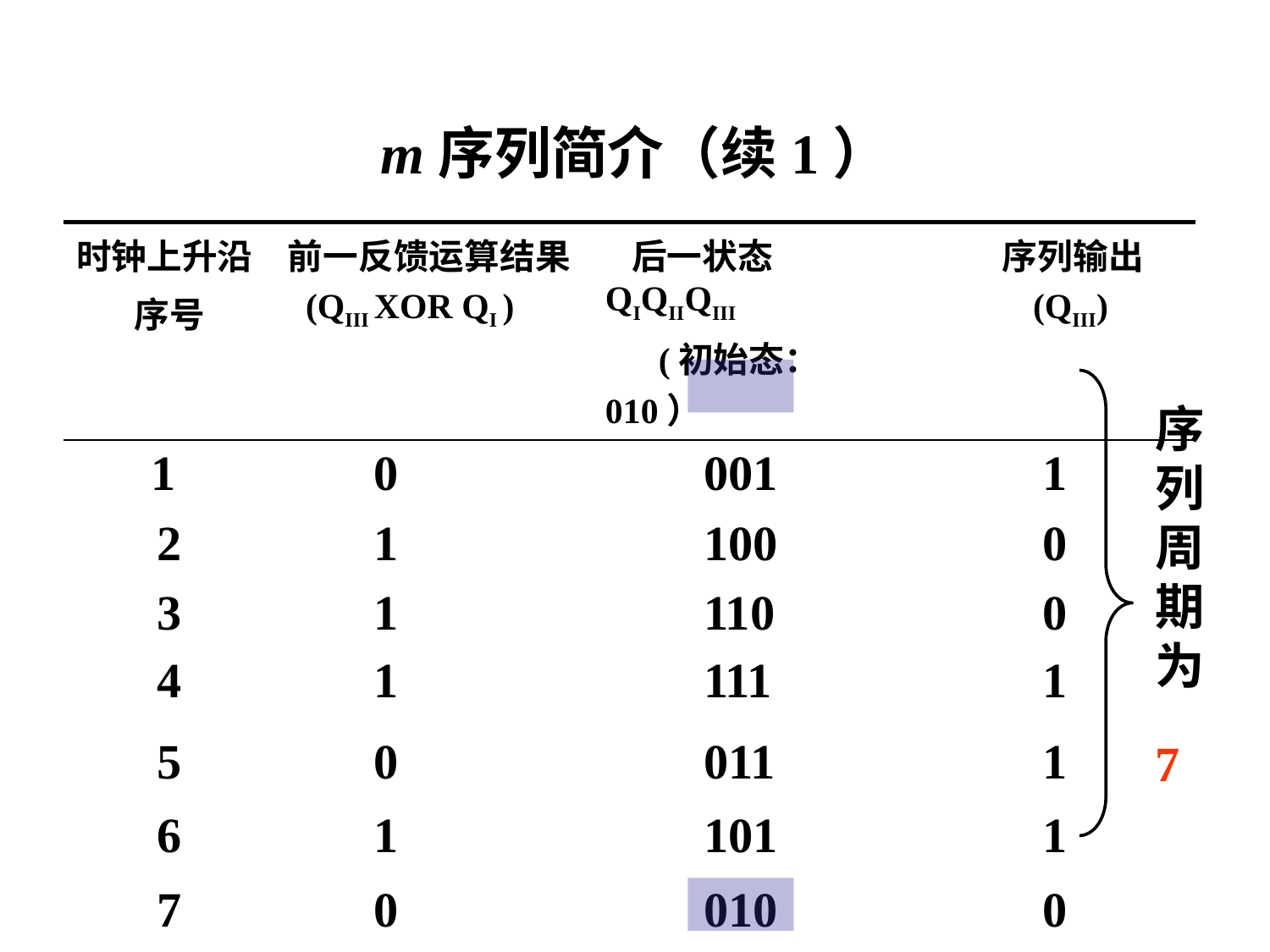

# m序列简介（续1）
| 时钟上升沿 序号 | 前一反馈运算结果 (QIII XOR QI ) | 后一状态 QIQIIQIII (初始态：010） | 序列输出 (QIII) |
| --- | --- | --- | --- |
| 1 | 0 | 001 | 1 |
| 2 | 1 | 100 | 0 |
| 3 | 1 | 110 | 0 |
| 4 | 1 | 111 | 1 |
| 5 | 0 | 011 | 1 |
| 6 | 1 | 101 | 1 |
| 7 | 0 | 010 | 0 |
| 8 | 0 | 001 | 1 |

序列周期为 7